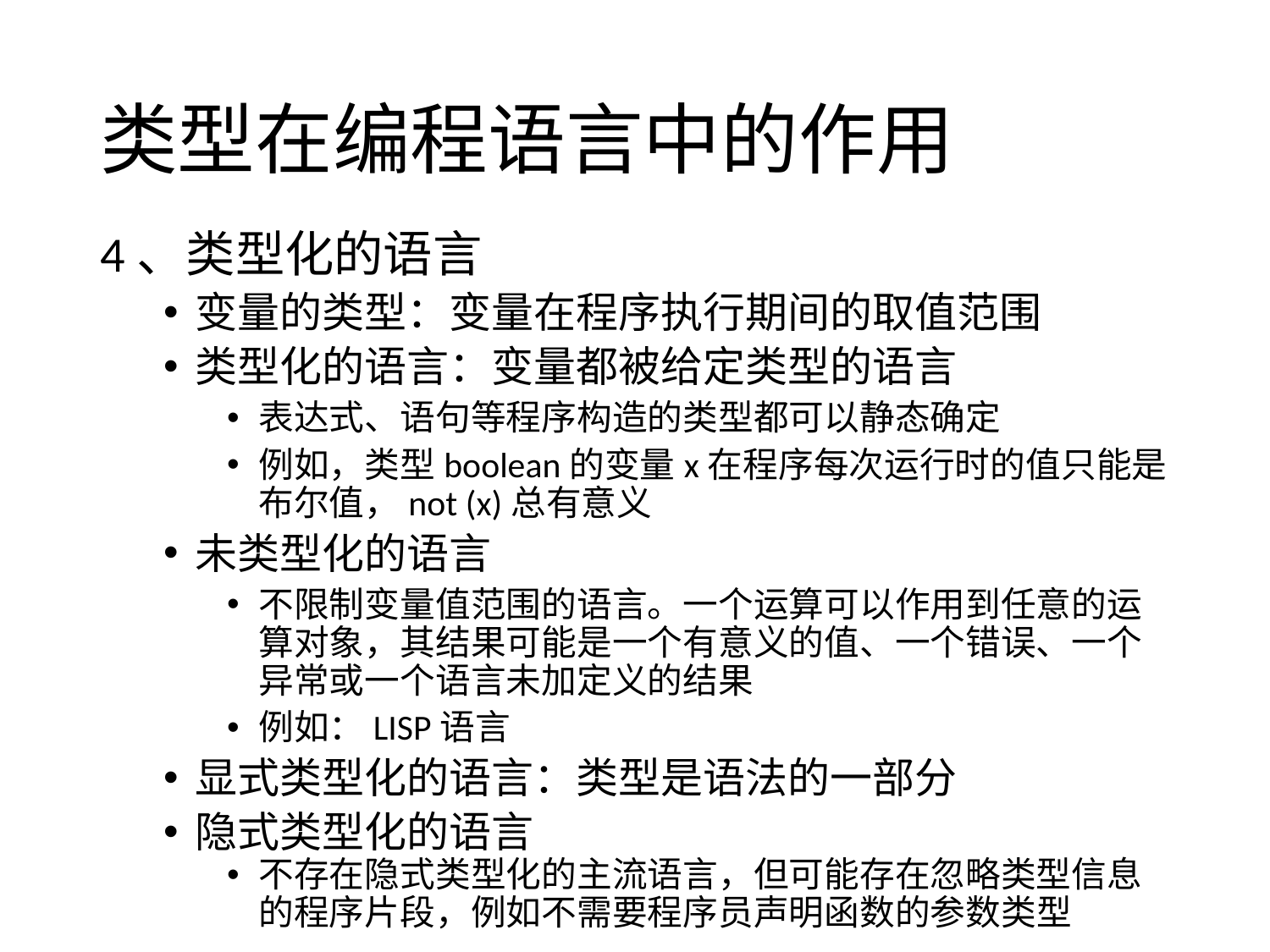

# 类型在编程语言中的作用
4、类型化的语言
变量的类型：变量在程序执行期间的取值范围
类型化的语言：变量都被给定类型的语言
表达式、语句等程序构造的类型都可以静态确定
例如，类型boolean的变量x在程序每次运行时的值只能是布尔值，not (x)总有意义
未类型化的语言
不限制变量值范围的语言。一个运算可以作用到任意的运算对象，其结果可能是一个有意义的值、一个错误、一个异常或一个语言未加定义的结果
例如：LISP语言
显式类型化的语言：类型是语法的一部分
隐式类型化的语言
不存在隐式类型化的主流语言，但可能存在忽略类型信息的程序片段，例如不需要程序员声明函数的参数类型